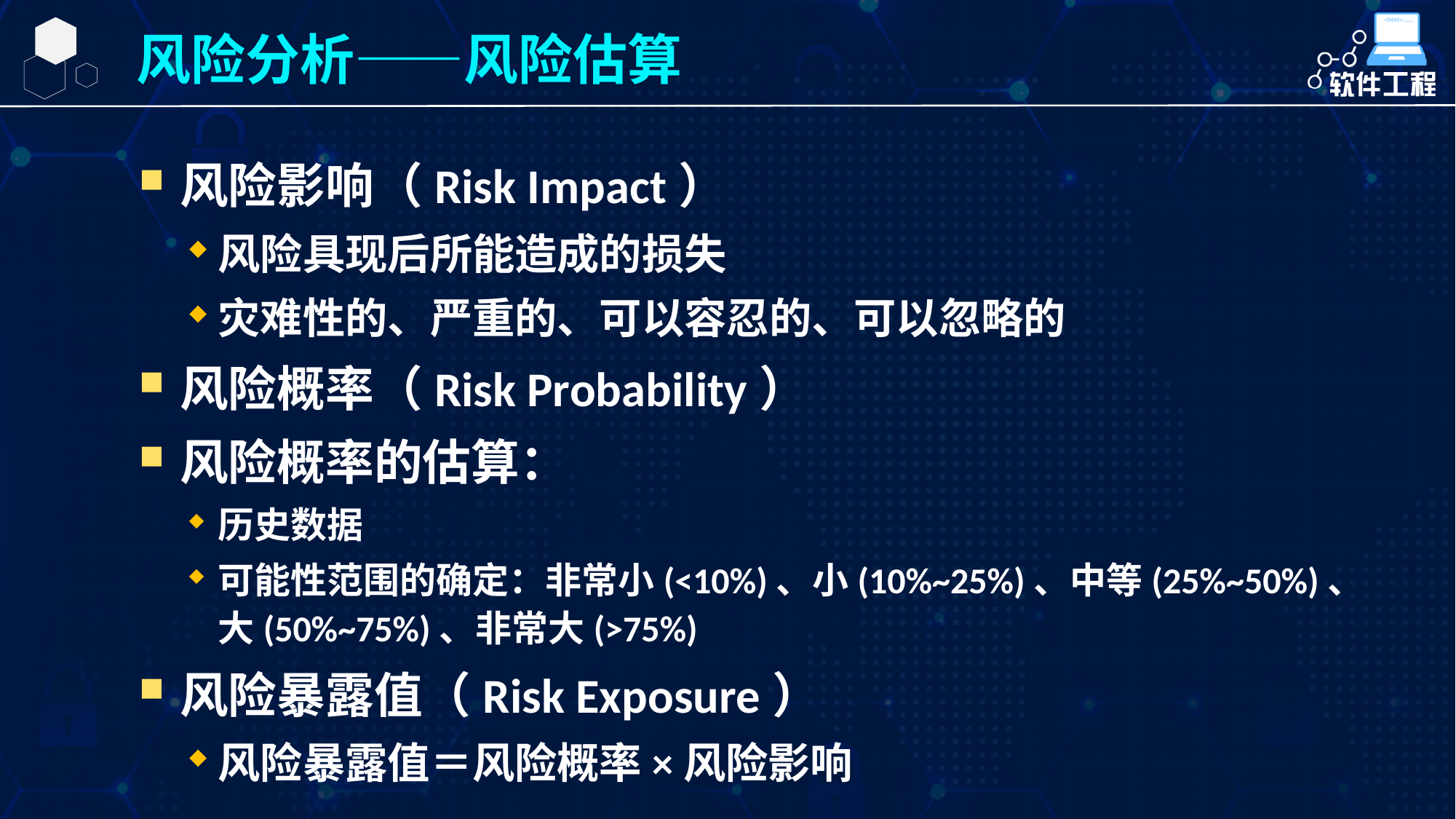

风险分析——风险估算
风险影响（Risk Impact）
风险具现后所能造成的损失
灾难性的、严重的、可以容忍的、可以忽略的
风险概率（Risk Probability）
风险概率的估算：
历史数据
可能性范围的确定：非常小(<10%)、小(10%~25%)、中等(25%~50%)、大(50%~75%)、非常大(>75%)
风险暴露值（Risk Exposure）
风险暴露值＝风险概率×风险影响